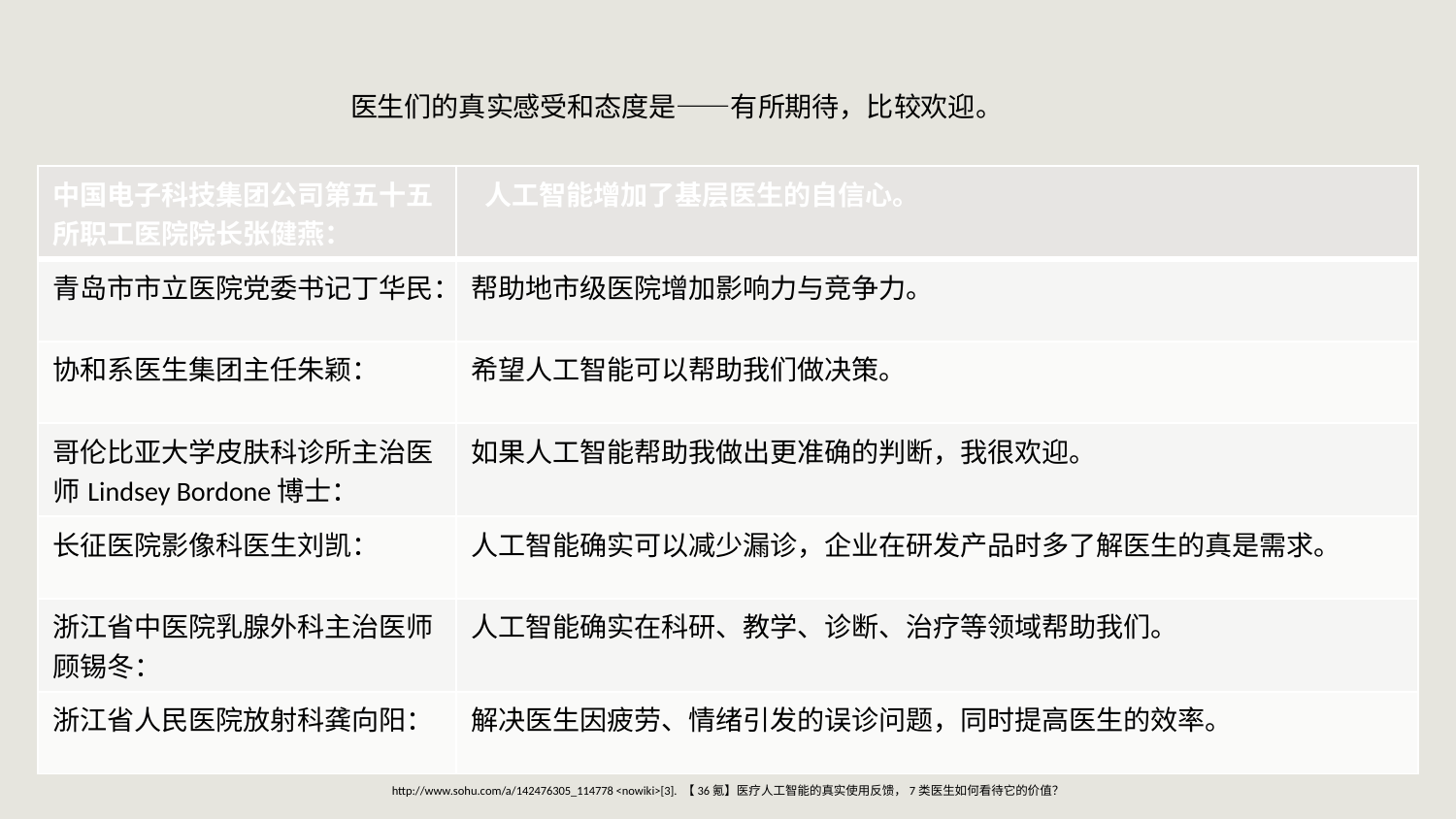

医生们的真实感受和态度是——有所期待，比较欢迎。
| 中国电子科技集团公司第五十五所职工医院院长张健燕： | 人工智能增加了基层医生的自信心。 |
| --- | --- |
| 青岛市市立医院党委书记丁华民： | 帮助地市级医院增加影响力与竞争力。 |
| 协和系医生集团主任朱颖： | 希望人工智能可以帮助我们做决策。 |
| 哥伦比亚大学皮肤科诊所主治医师Lindsey Bordone博士： | 如果人工智能帮助我做出更准确的判断，我很欢迎。 |
| 长征医院影像科医生刘凯： | 人工智能确实可以减少漏诊，企业在研发产品时多了解医生的真是需求。 |
| 浙江省中医院乳腺外科主治医师顾锡冬： | 人工智能确实在科研、教学、诊断、治疗等领域帮助我们。 |
| 浙江省人民医院放射科龚向阳： | 解决医生因疲劳、情绪引发的误诊问题，同时提高医生的效率。 |
http://www.sohu.com/a/142476305_114778 <nowiki>[3]. 【36氪】医疗人工智能的真实使用反馈，7类医生如何看待它的价值？